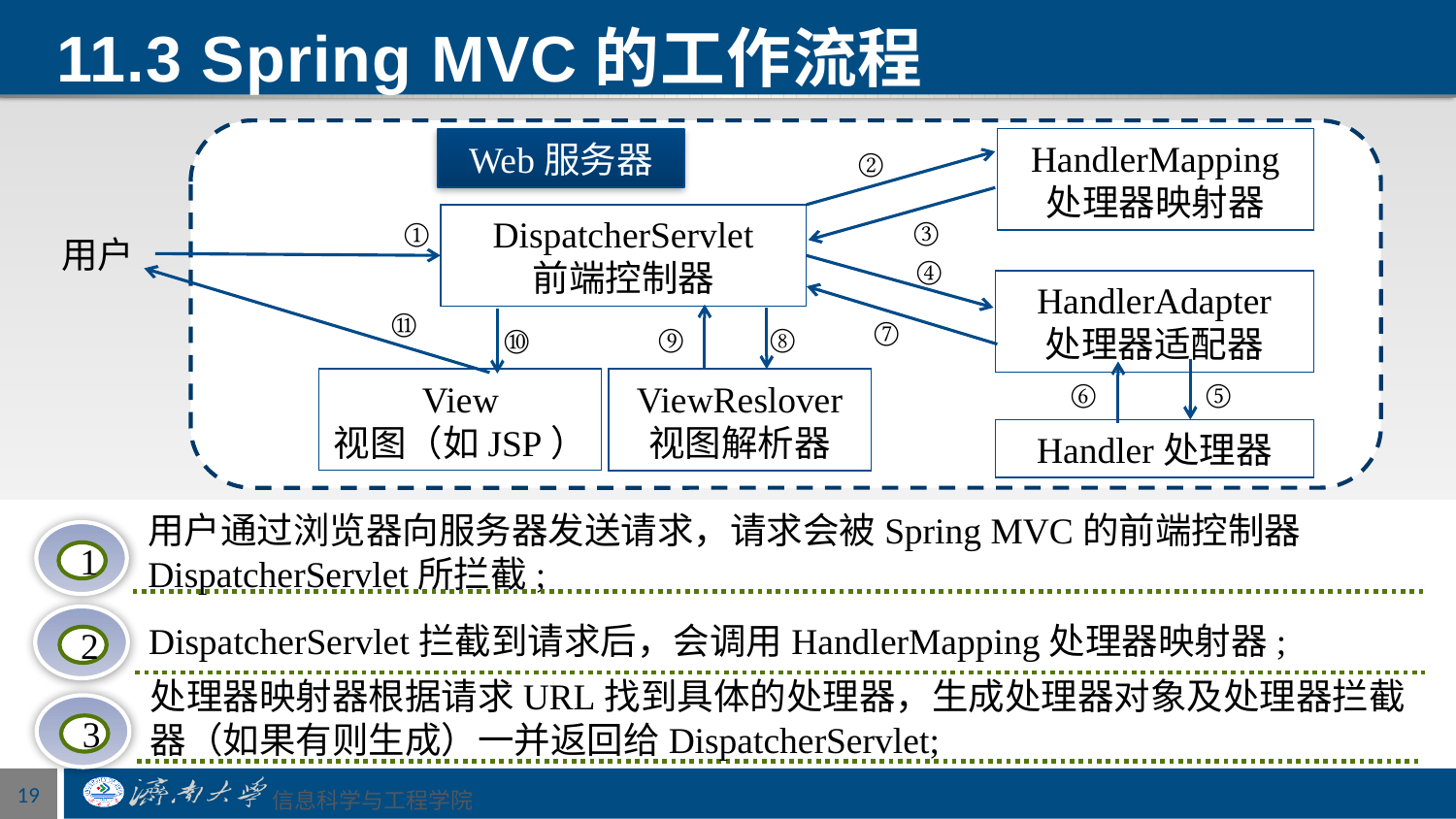

# 11.3 Spring MVC的工作流程

HandlerMapping
处理器映射器
Web服务器
②
③
①
DispatcherServlet
前端控制器
用户
④
HandlerAdapter
处理器适配器
⑪
⑦
⑧
⑨
⑩
⑤
⑥
View
视图（如JSP）
ViewReslover
视图解析器
Handler处理器
用户通过浏览器向服务器发送请求，请求会被Spring MVC的前端控制器DispatcherServlet所拦截;

1

2
DispatcherServlet拦截到请求后，会调用HandlerMapping处理器映射器;
处理器映射器根据请求URL找到具体的处理器，生成处理器对象及处理器拦截器（如果有则生成）一并返回给DispatcherServlet;

3